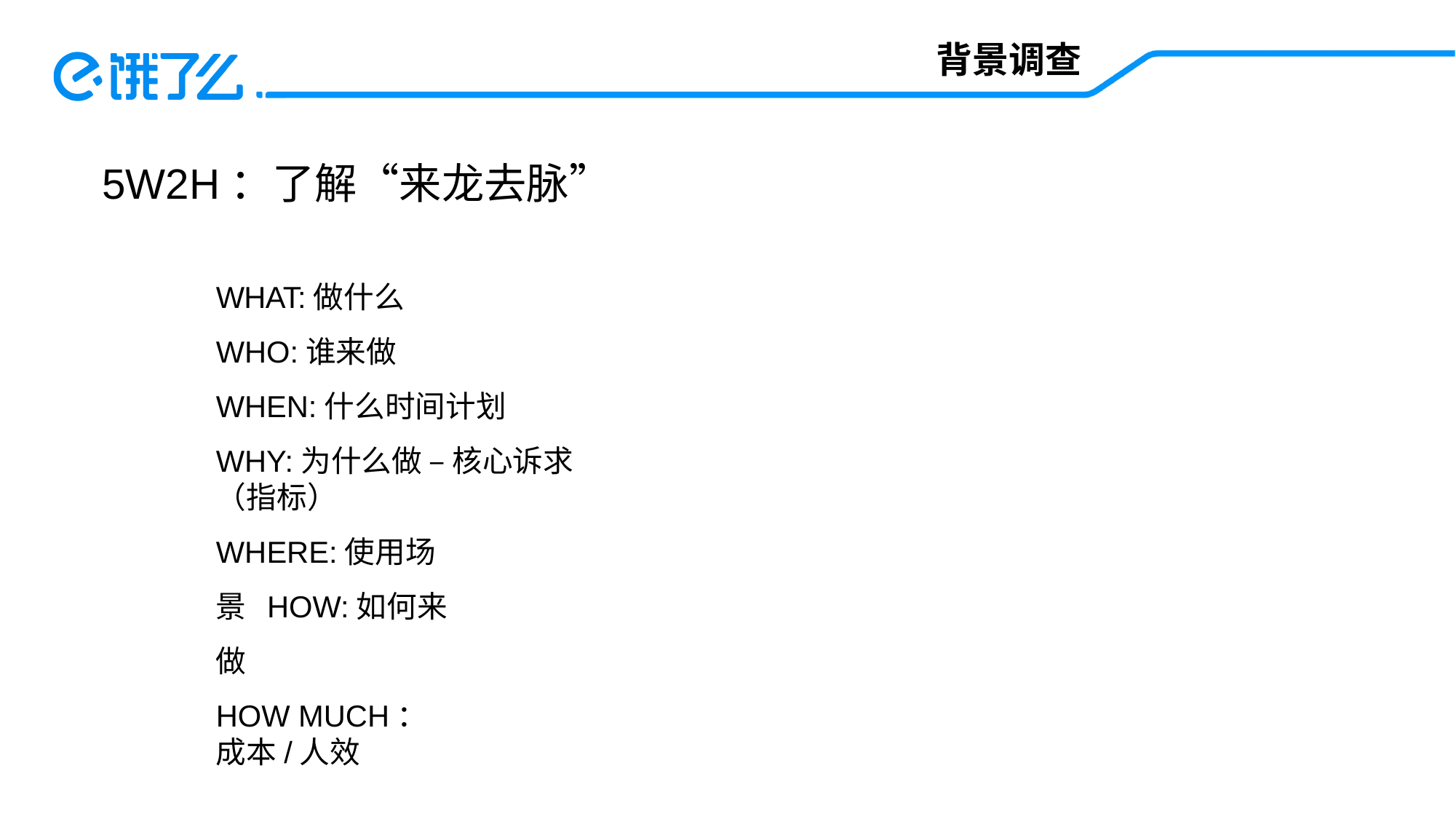

# 背景调查
5W2H：了解“来龙去脉”

WHAT:做什么
WHO:谁来做
WHEN:什么时间计划
WHY:为什么做 – 核心诉求（指标）
WHERE:使用场景  HOW:如何来做
HOW MUCH：成本/人效